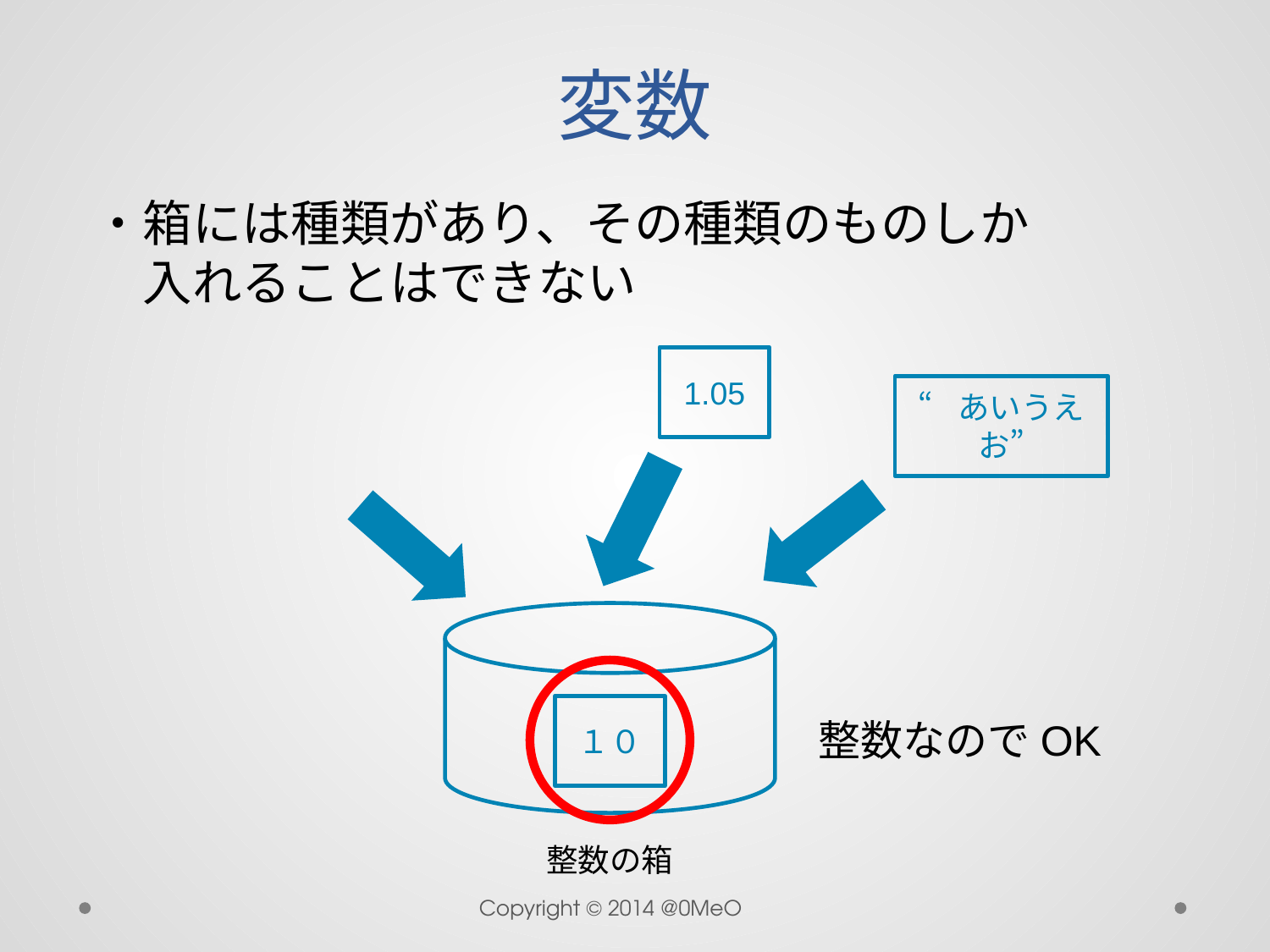

# 変数
・箱には種類があり、その種類のものしか
　入れることはできない
1.05
“あいうえお”

１０
整数なのでOK
整数の箱